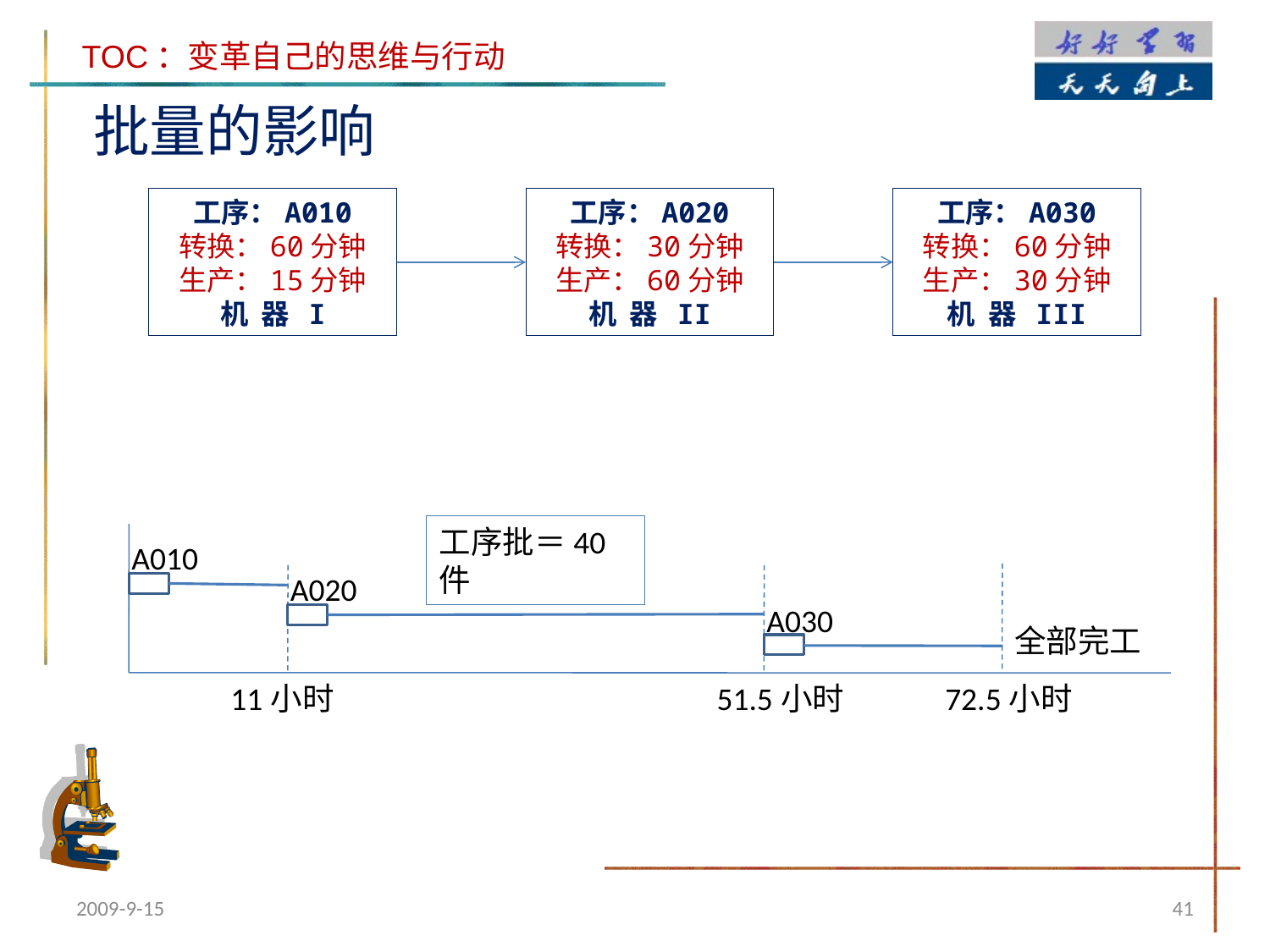

批量的影响
工序：A020
转换：30分钟
生产：60分钟
机  器  II
工序：A030
转换：60分钟
生产：30分钟
机  器  III
工序：A010
转换：60分钟
生产：15分钟
机  器  I
工序批＝40件
A010
A020

A030

全部完工

11小时
51.5小时
72.5小时
2009-9-15
41